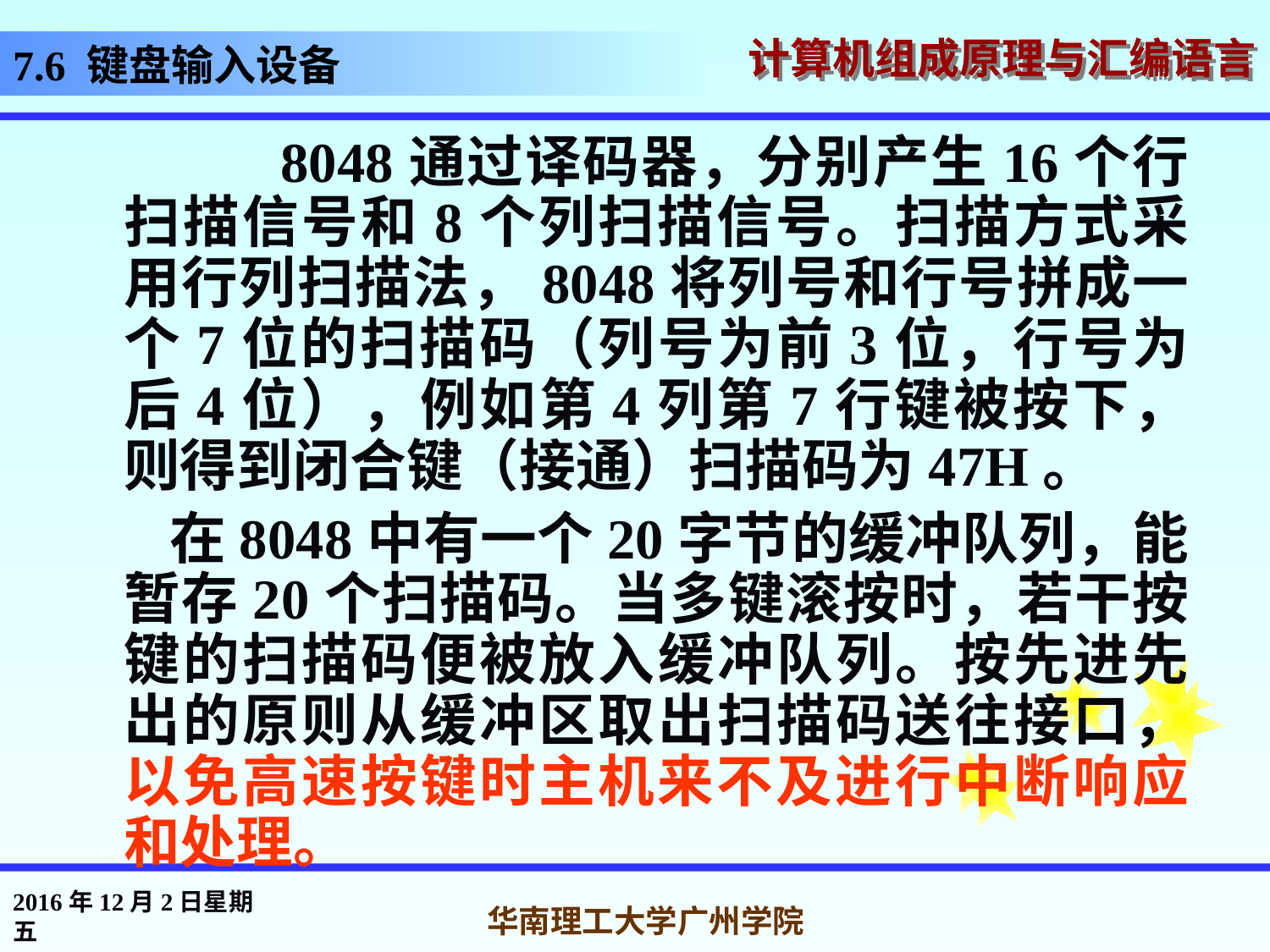

# 7.6 键盘输入设备
             8048通过译码器，分别产生16个行扫描信号和8个列扫描信号。扫描方式采用行列扫描法，8048将列号和行号拼成一个7位的扫描码（列号为前3位，行号为后4位），例如第4列第7行键被按下，则得到闭合键（接通）扫描码为47H。
      在8048中有一个20字节的缓冲队列，能暂存20个扫描码。当多键滚按时，若干按键的扫描码便被放入缓冲队列。按先进先出的原则从缓冲区取出扫描码送往接口，以免高速按键时主机来不及进行中断响应和处理。
2016年12月2日星期五
华南理工大学广州学院